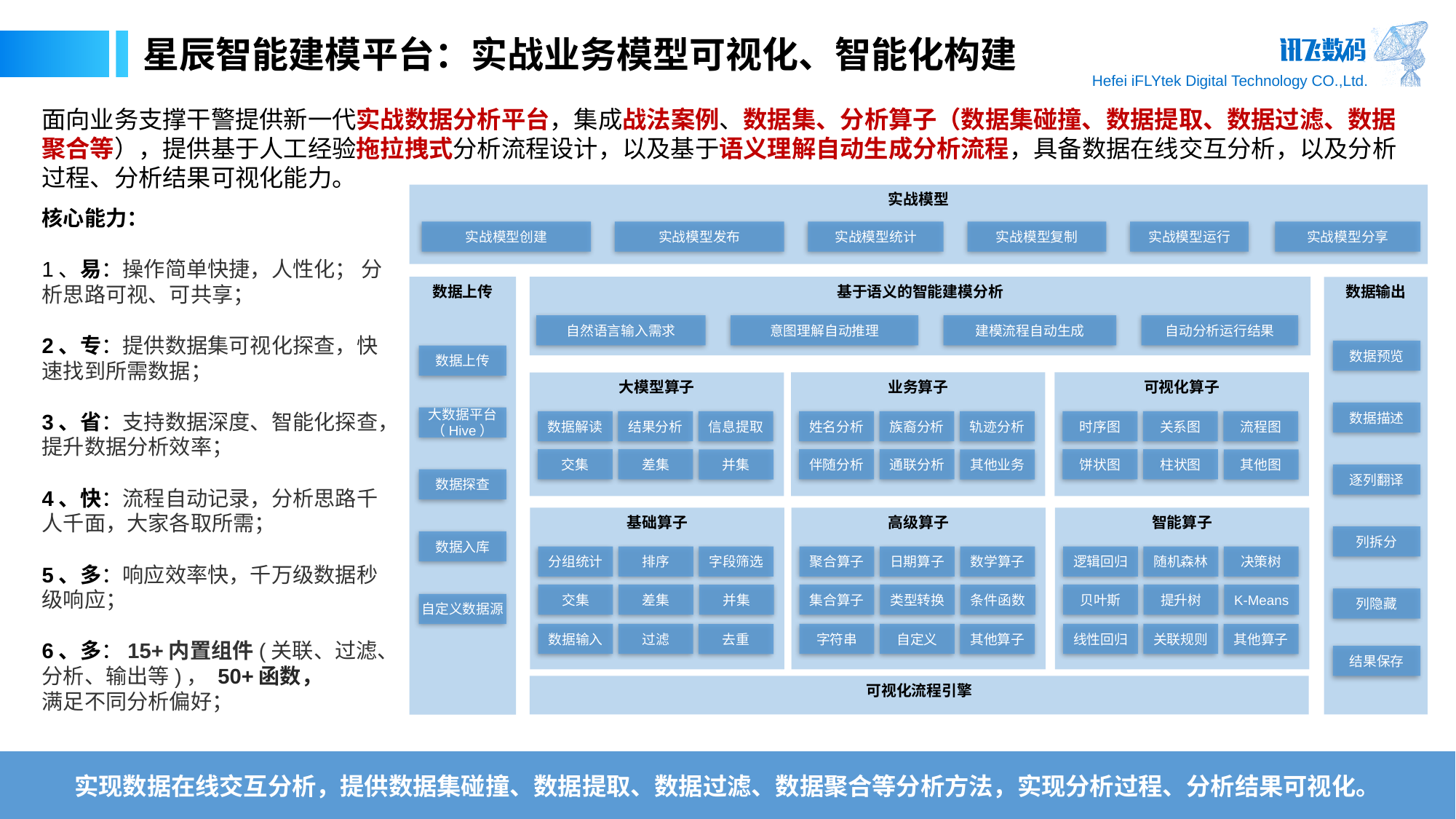

星辰智能建模平台：实战业务模型可视化、智能化构建
面向业务支撑干警提供新一代实战数据分析平台，集成战法案例、数据集、分析算子（数据集碰撞、数据提取、数据过滤、数据聚合等），提供基于人工经验拖拉拽式分析流程设计，以及基于语义理解自动生成分析流程，具备数据在线交互分析，以及分析过程、分析结果可视化能力。
实战模型
实战模型创建
实战模型发布
实战模型统计
实战模型复制
实战模型运行
实战模型分享
数据上传
基于语义的智能建模分析
数据输出
自然语言输入需求
意图理解自动推理
建模流程自动生成
自动分析运行结果
数据预览
数据上传
大模型算子
业务算子
可视化算子
数据解读
结果分析
信息提取
姓名分析
族裔分析
轨迹分析
时序图
关系图
流程图
交集
差集
伴随分析
通联分析
饼状图
柱状图
并集
其他业务
其他图
数据描述
大数据平台（Hive）
逐列翻译
数据探查
基础算子
高级算子
智能算子
分组统计
排序
字段筛选
聚合算子
日期算子
数学算子
逻辑回归
随机森林
决策树
交集
差集
集合算子
类型转换
贝叶斯
提升树
并集
条件函数
K-Means
数据输入
过滤
字符串
自定义
线性回归
关联规则
去重
其他算子
其他算子
列拆分
数据入库
列隐藏
自定义数据源
结果保存
可视化流程引擎
核心能力：

1、易：操作简单快捷，人性化； 分析思路可视、可共享；

2、专：提供数据集可视化探查，快速找到所需数据；

3、省：支持数据深度、智能化探查，提升数据分析效率；

4、快：流程自动记录，分析思路千人千面，大家各取所需；

5、多：响应效率快，千万级数据秒级响应；

6、多：15+内置组件(关联、过滤、分析、输出等)， 50+函数，
满足不同分析偏好；
实现数据在线交互分析，提供数据集碰撞、数据提取、数据过滤、数据聚合等分析方法，实现分析过程、分析结果可视化。